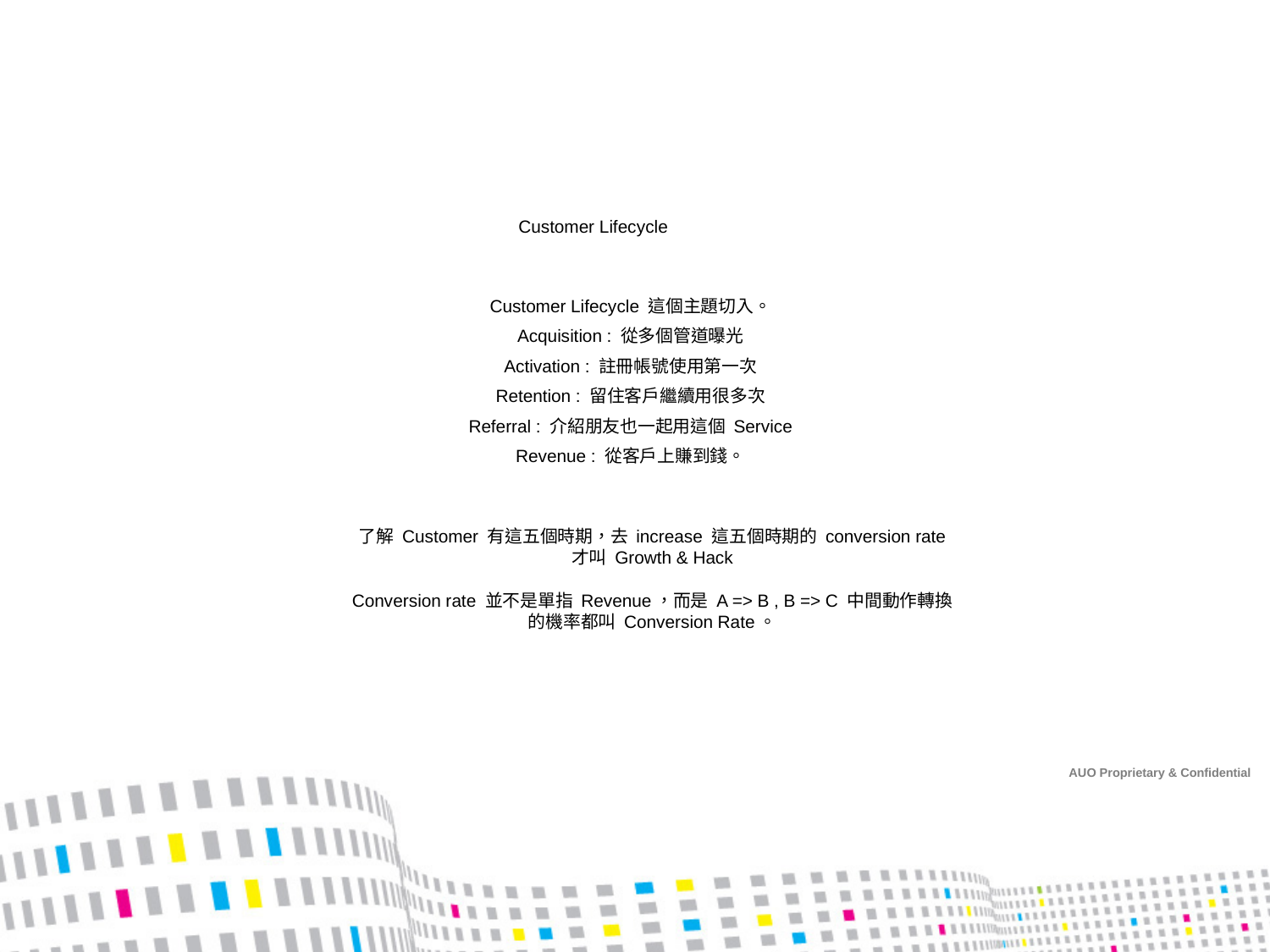

Customer Lifecycle
Customer Lifecycle 這個主題切入。
Acquisition : 從多個管道曝光
Activation : 註冊帳號使用第一次
Retention : 留住客戶繼續用很多次
Referral : 介紹朋友也一起用這個 Service
Revenue : 從客戶上賺到錢。
了解 Customer 有這五個時期，去 increase 這五個時期的 conversion rate 才叫 Growth & Hack
Conversion rate 並不是單指 Revenue，而是 A => B , B => C 中間動作轉換的機率都叫 Conversion Rate。